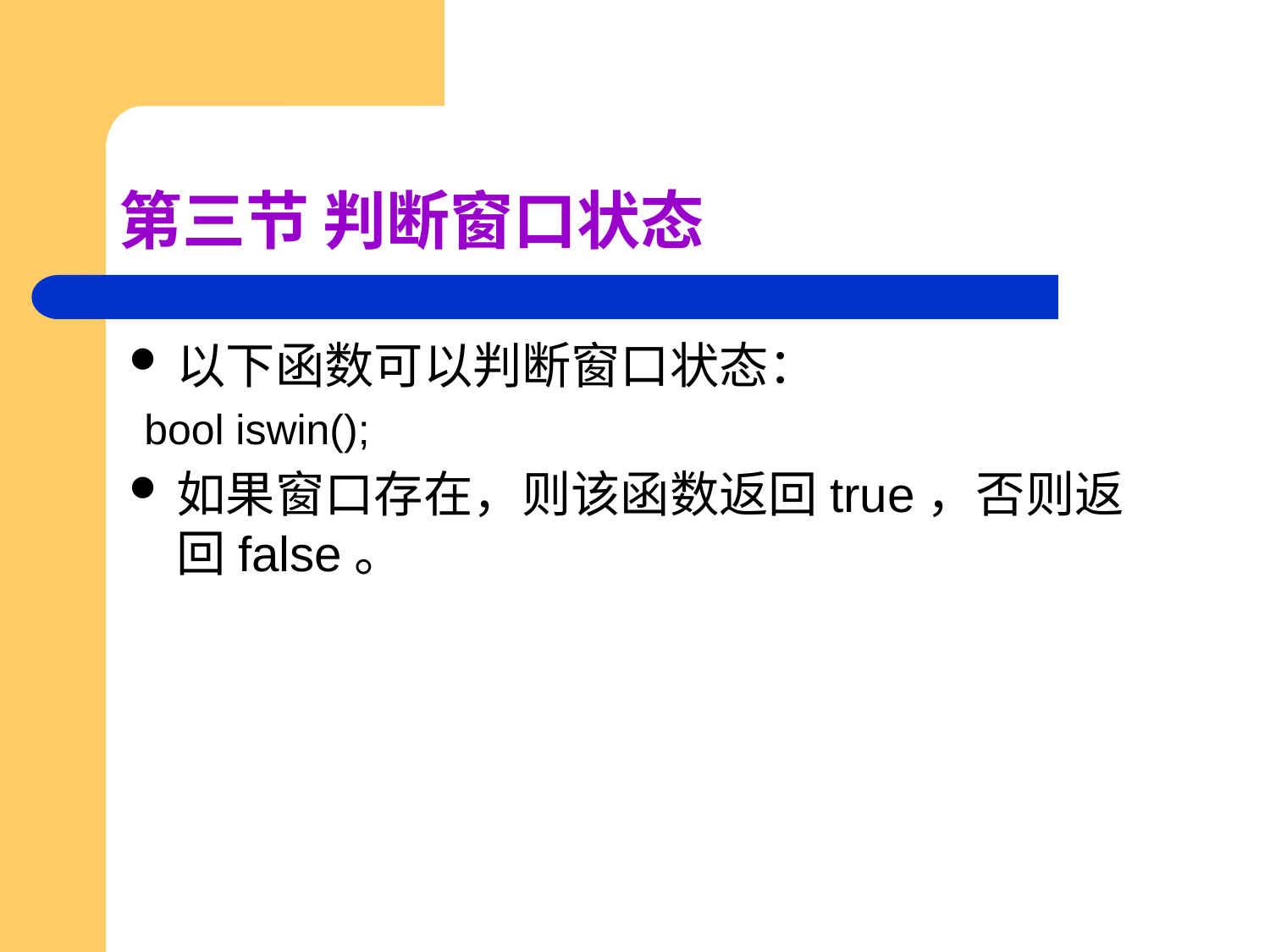

# 第三节 判断窗口状态
以下函数可以判断窗口状态：
bool iswin();
如果窗口存在，则该函数返回true，否则返回false。